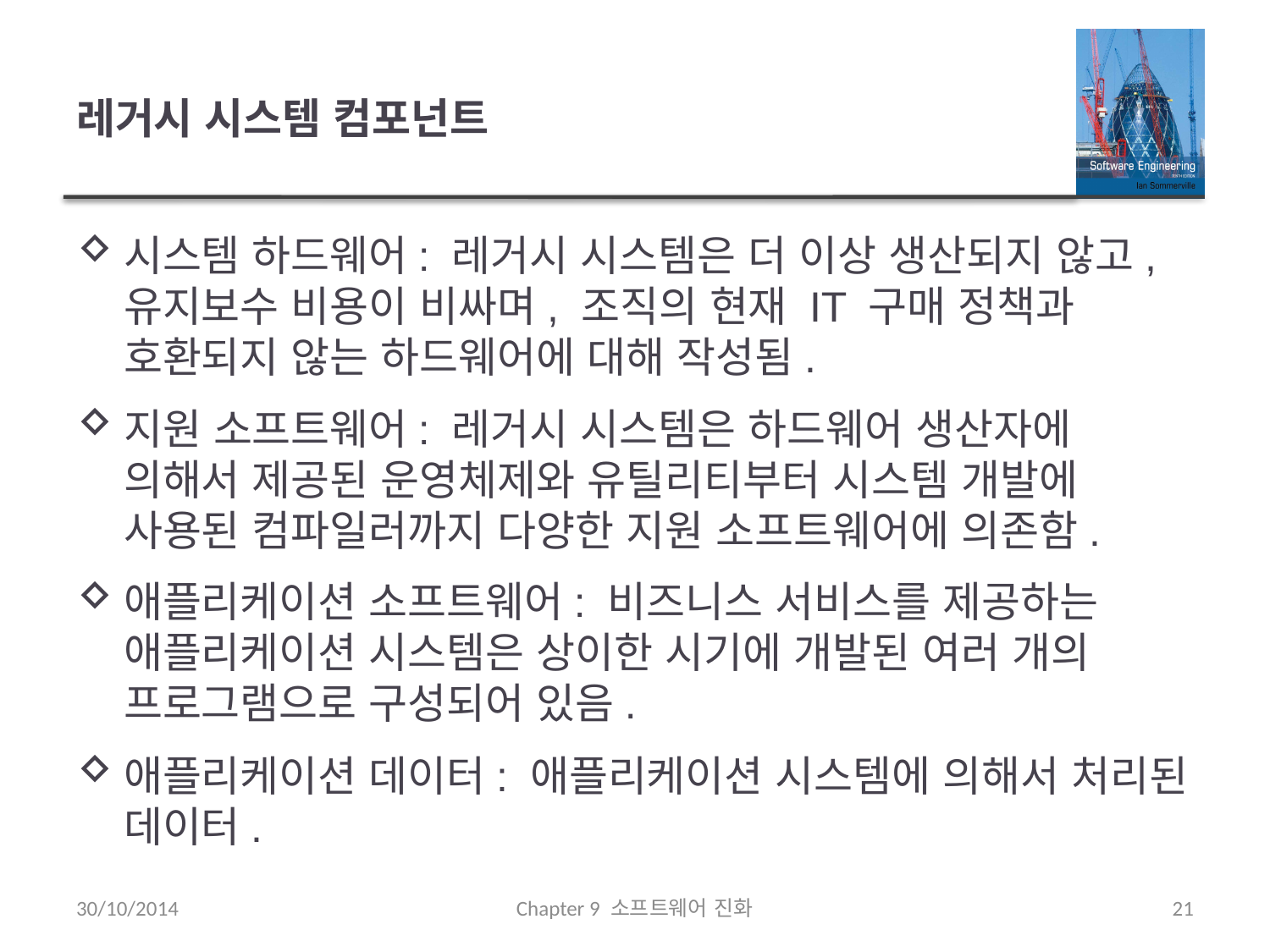

# 레거시 시스템 컴포넌트
시스템 하드웨어: 레거시 시스템은 더 이상 생산되지 않고, 유지보수 비용이 비싸며, 조직의 현재 IT 구매 정책과 호환되지 않는 하드웨어에 대해 작성됨.
지원 소프트웨어: 레거시 시스템은 하드웨어 생산자에 의해서 제공된 운영체제와 유틸리티부터 시스템 개발에 사용된 컴파일러까지 다양한 지원 소프트웨어에 의존함.
애플리케이션 소프트웨어: 비즈니스 서비스를 제공하는 애플리케이션 시스템은 상이한 시기에 개발된 여러 개의 프로그램으로 구성되어 있음.
애플리케이션 데이터: 애플리케이션 시스템에 의해서 처리된 데이터.
30/10/2014
Chapter 9 소프트웨어 진화
21